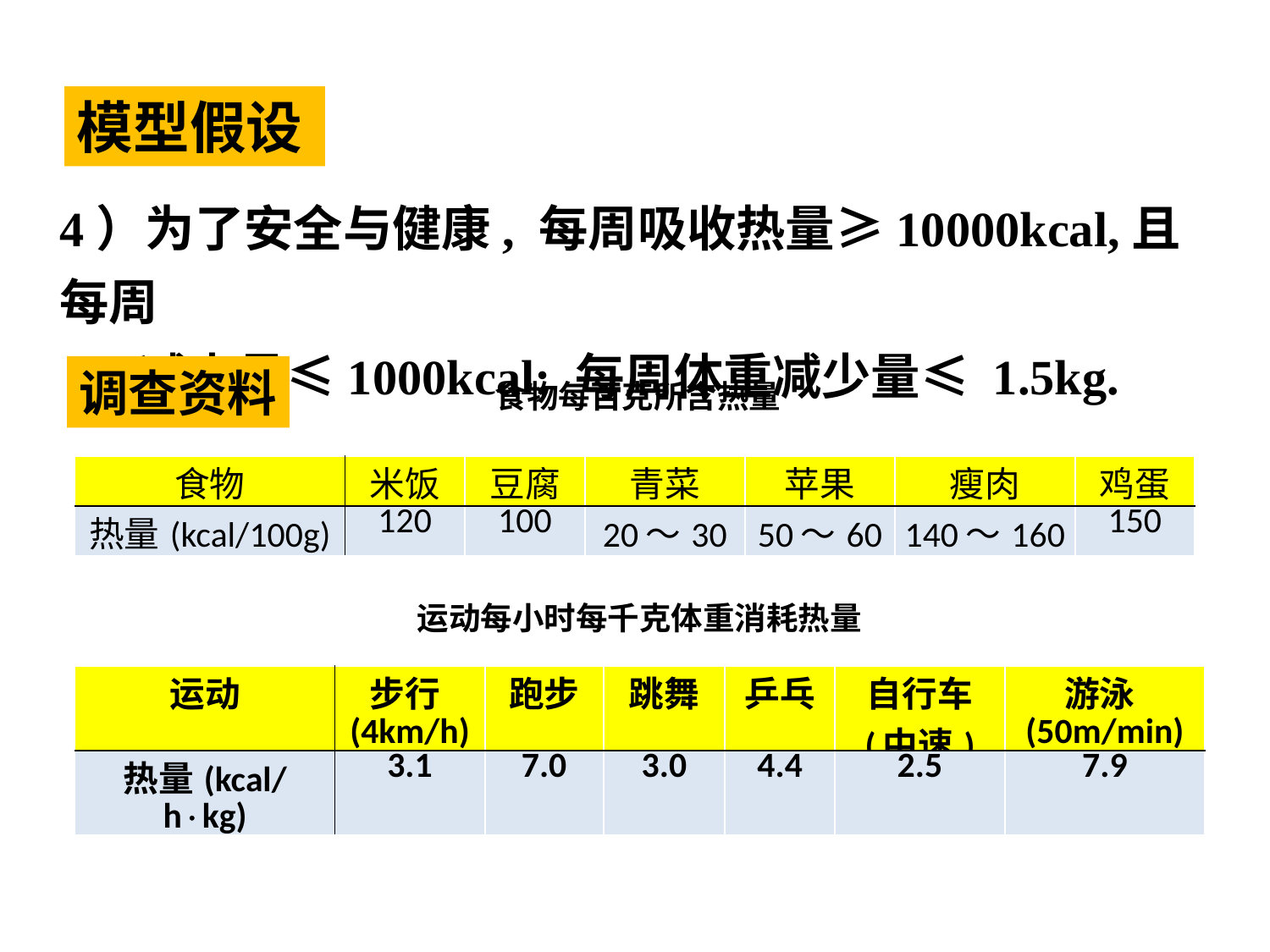

模型假设
4）为了安全与健康, 每周吸收热量≥10000kcal,且每周
      减少量≤1000kcal; 每周体重减少量≤ 1.5kg.
调查资料
食物每百克所含热量
| 食物 | 米饭 | 豆腐 | 青菜 | 苹果 | 瘦肉 | 鸡蛋 |
| --- | --- | --- | --- | --- | --- | --- |
| 热量(kcal/100g) | 120 | 100 | 20～30 | 50～60 | 140～160 | 150 |
运动每小时每千克体重消耗热量
| 运动 | 步行(4km/h) | 跑步 | 跳舞 | 乒乓 | 自行车 (中速) | 游泳(50m/min) |
| --- | --- | --- | --- | --- | --- | --- |
| 热量(kcal/h⋅kg) | 3.1 | 7.0 | 3.0 | 4.4 | 2.5 | 7.9 |